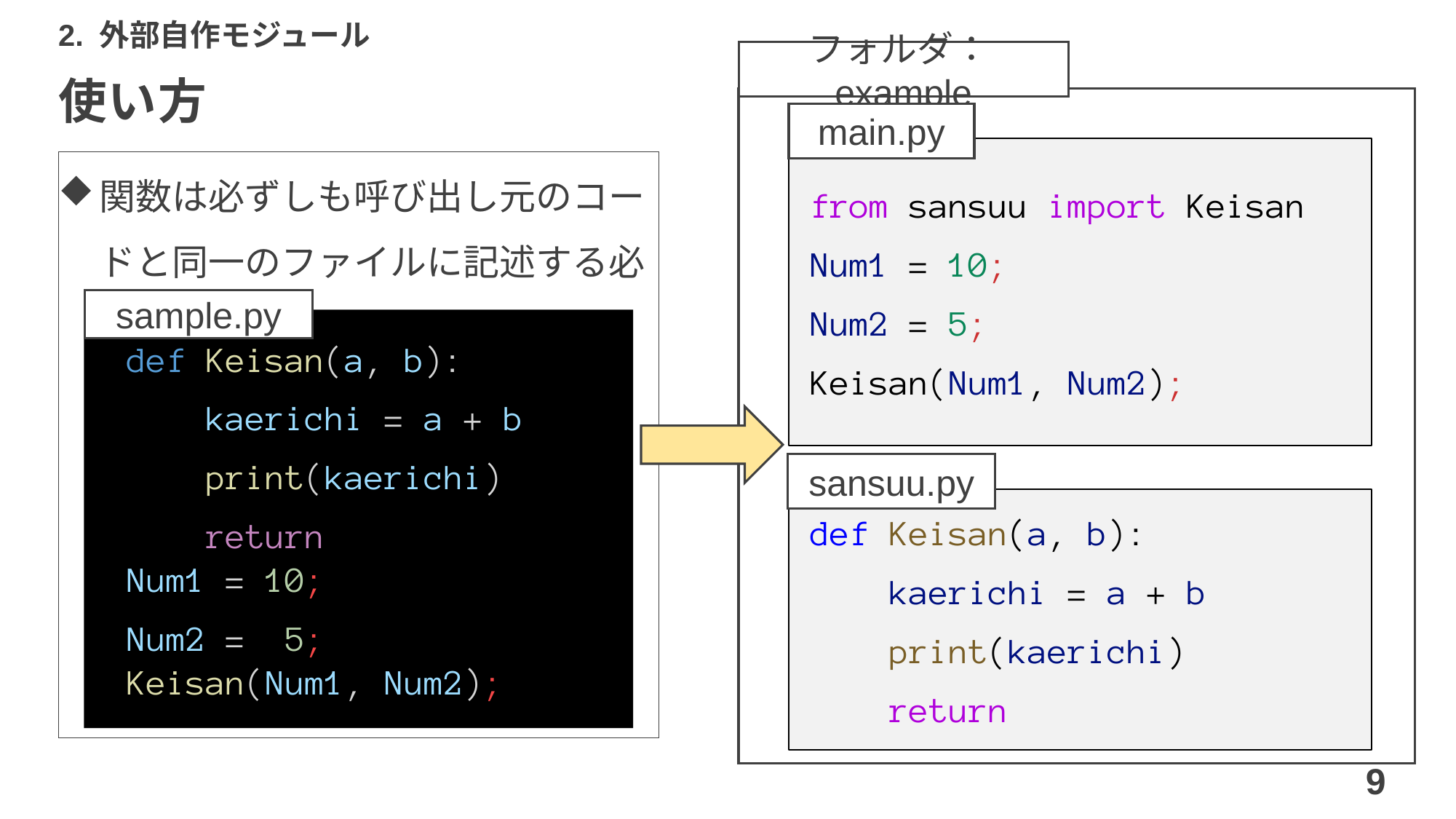

2. 外部自作モジュール
フォルダ：example
# 使い方

main.py
from sansuu import Keisan
Num1 = 10;
Num2 = 5;
Keisan(Num1, Num2);
関数は必ずしも呼び出し元のコードと同一のファイルに記述する必要はない。
sample.py
def Keisan(a, b):
    kaerichi = a + b
    print(kaerichi)
    return
Num1 = 10;
Num2 =  5;
Keisan(Num1, Num2);

sansuu.py
def Keisan(a, b):
    kaerichi = a + b
    print(kaerichi)
    return